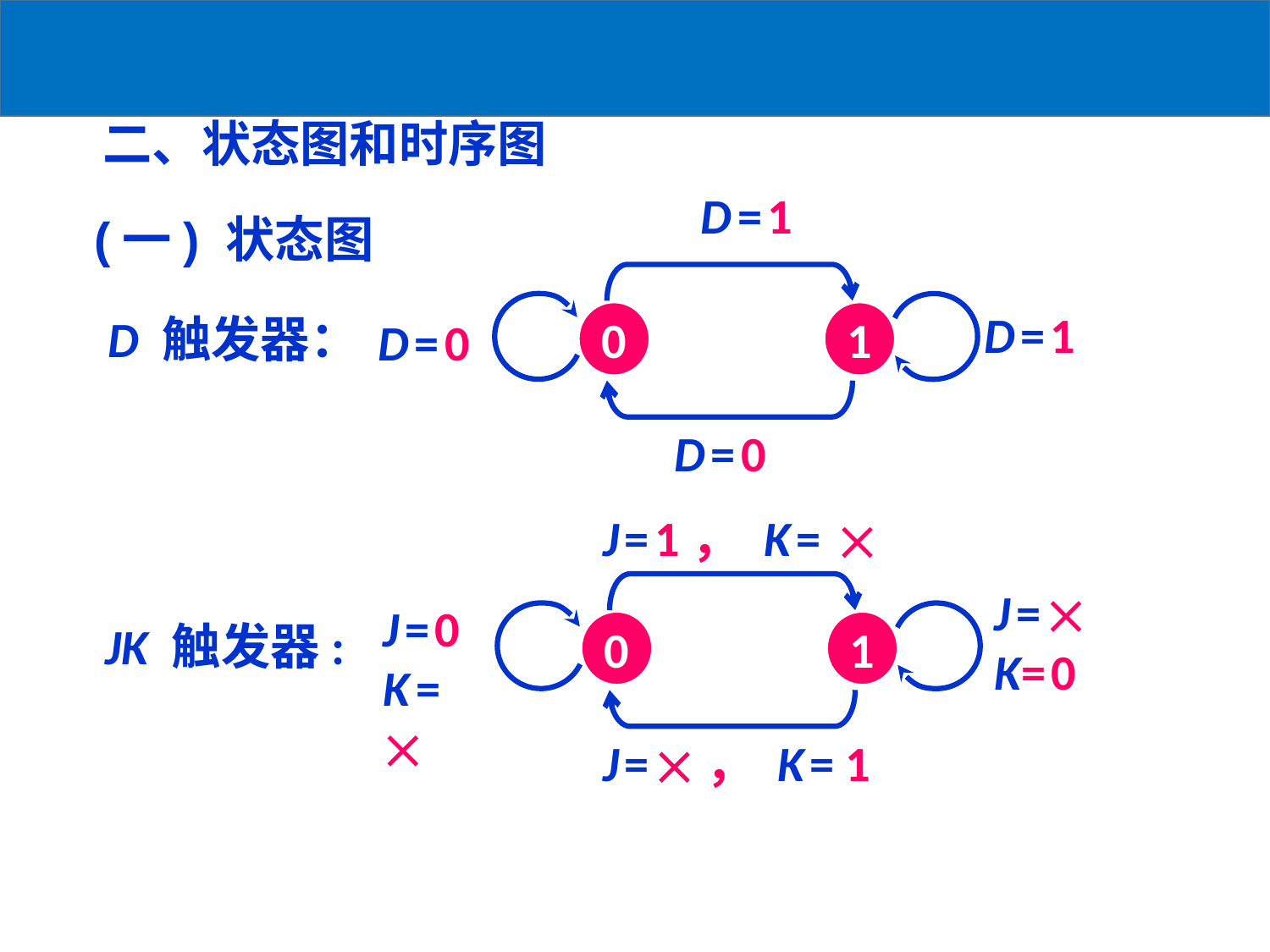

二、状态图和时序图

D = 1
(一) 状态图

D = 1
D 触发器：
0
1
D = 0
D = 0

J = 1， K =  ×
J = ×
K= 0

J = 0 K = ×

JK 触发器:
0
1
J = × ， K =  1